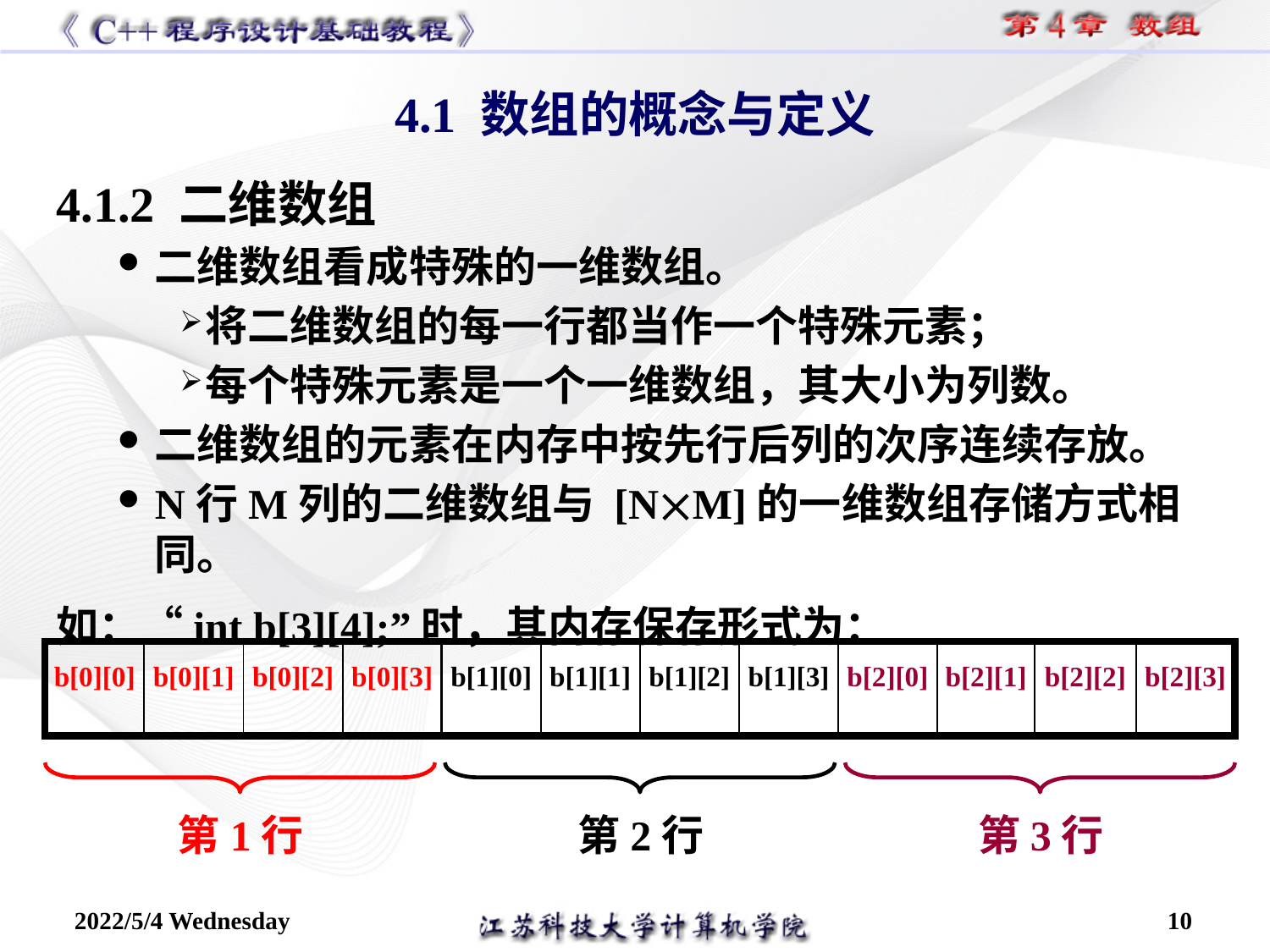

# 4.1 数组的概念与定义
4.1.2 二维数组
二维数组看成特殊的一维数组。
将二维数组的每一行都当作一个特殊元素；
每个特殊元素是一个一维数组，其大小为列数。
二维数组的元素在内存中按先行后列的次序连续存放。
N行M列的二维数组与 [N×M]的一维数组存储方式相同。
如：“int b[3][4];”时，其内存保存形式为：
| b[0][0] | b[0][1] | b[0][2] | b[0][3] | b[1][0] | b[1][1] | b[1][2] | b[1][3] | b[2][0] | b[2][1] | b[2][2] | b[2][3] |
| --- | --- | --- | --- | --- | --- | --- | --- | --- | --- | --- | --- |

第1行

第2行

第3行